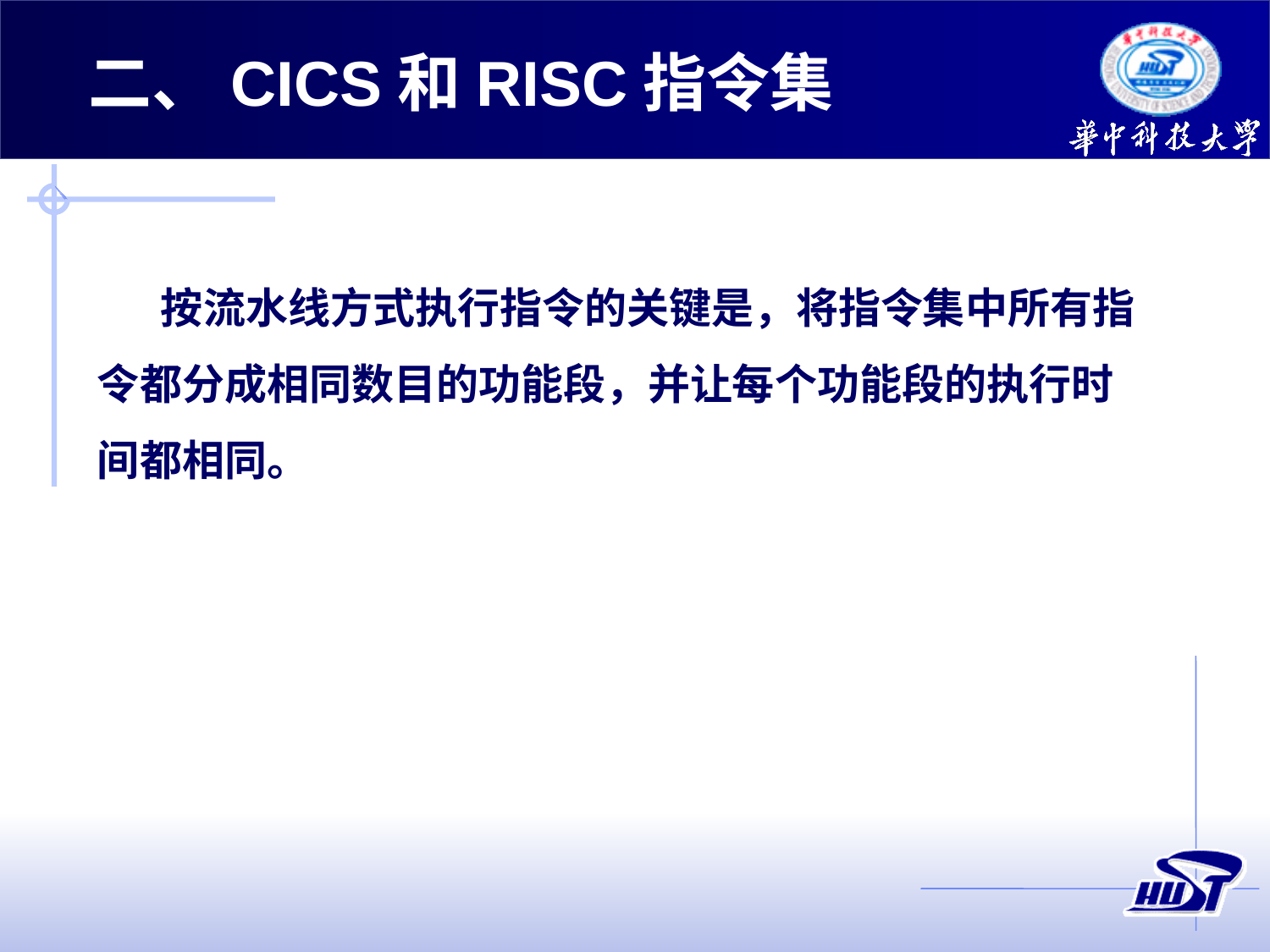

二、CICS和RISC指令集
按流水线方式执行指令的关键是，将指令集中所有指令都分成相同数目的功能段，并让每个功能段的执行时间都相同。